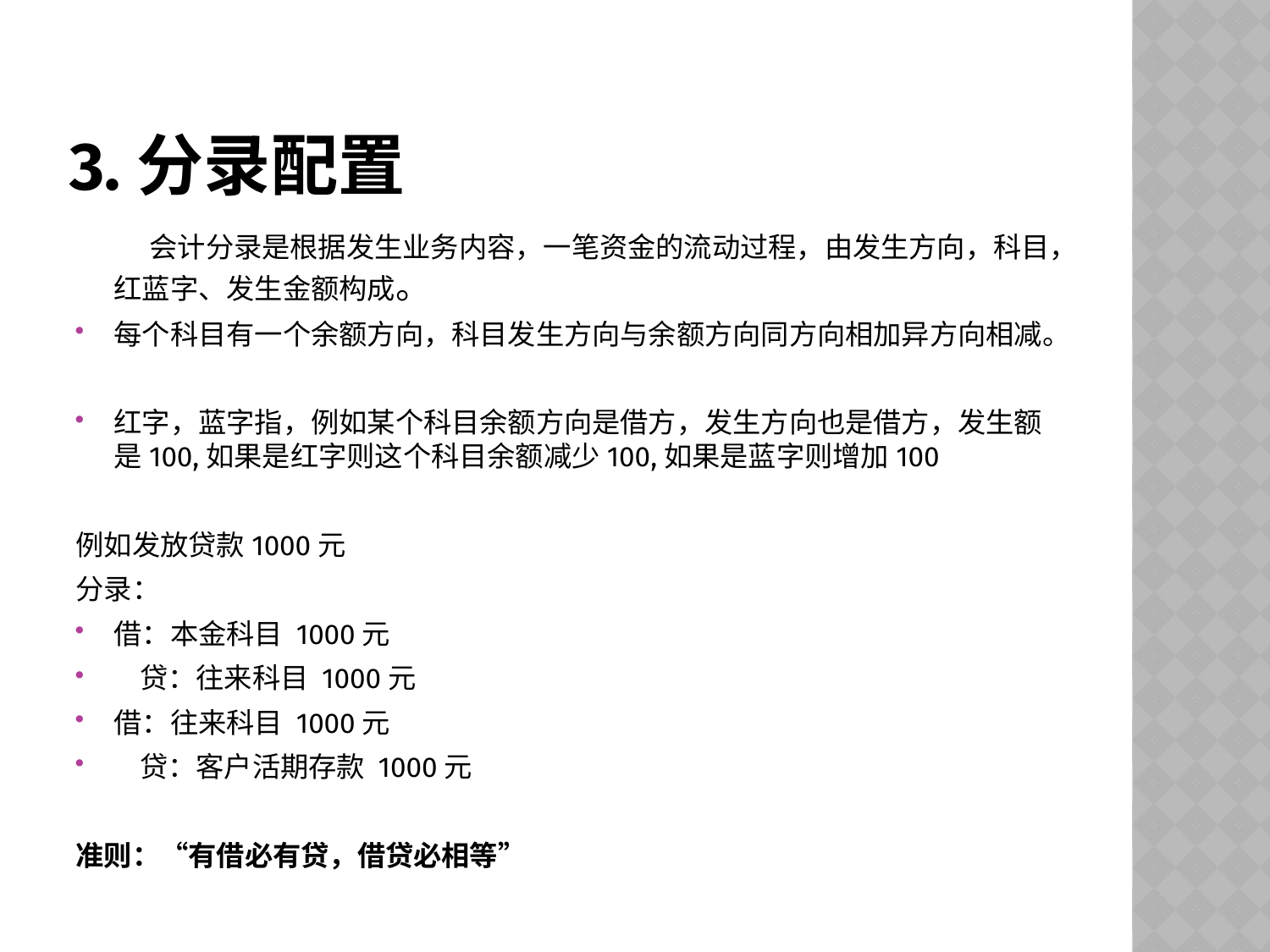

# 3.分录配置
会计分录是根据发生业务内容，一笔资金的流动过程，由发生方向，科目，红蓝字、发生金额构成。
每个科目有一个余额方向，科目发生方向与余额方向同方向相加异方向相减。

红字，蓝字指，例如某个科目余额方向是借方，发生方向也是借方，发生额是100,如果是红字则这个科目余额减少100,如果是蓝字则增加100

例如发放贷款1000元
分录：
借：本金科目 1000元
   贷：往来科目 1000元
借：往来科目 1000元
   贷：客户活期存款 1000元

准则：“有借必有贷，借贷必相等”